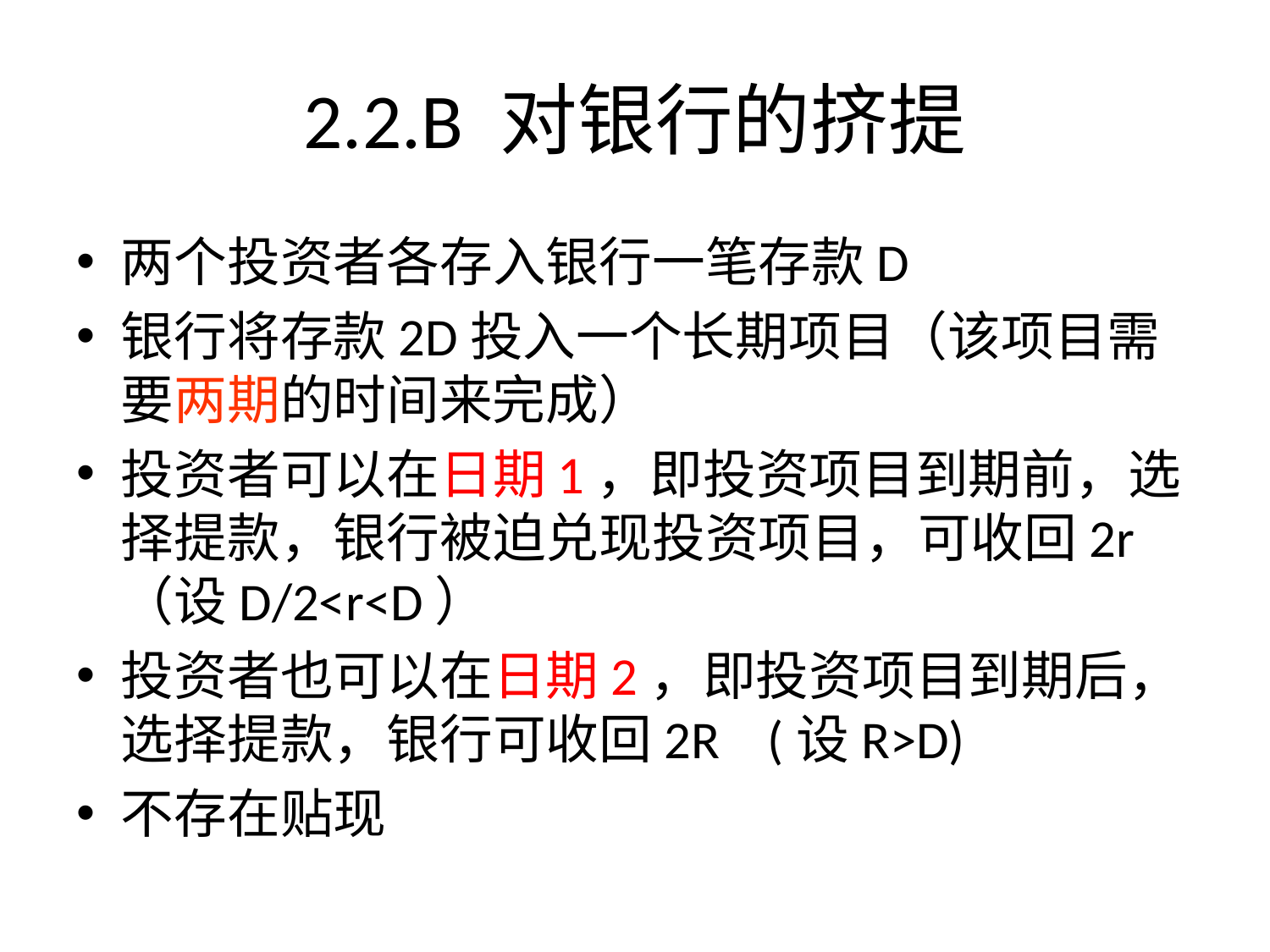

2.2.B 对银行的挤提
两个投资者各存入银行一笔存款D
银行将存款2D投入一个长期项目（该项目需要两期的时间来完成）
投资者可以在日期1，即投资项目到期前，选择提款，银行被迫兑现投资项目，可收回2r  （设D/2<r<D）
投资者也可以在日期2，即投资项目到期后，选择提款，银行可收回2R    (设R>D)
不存在贴现